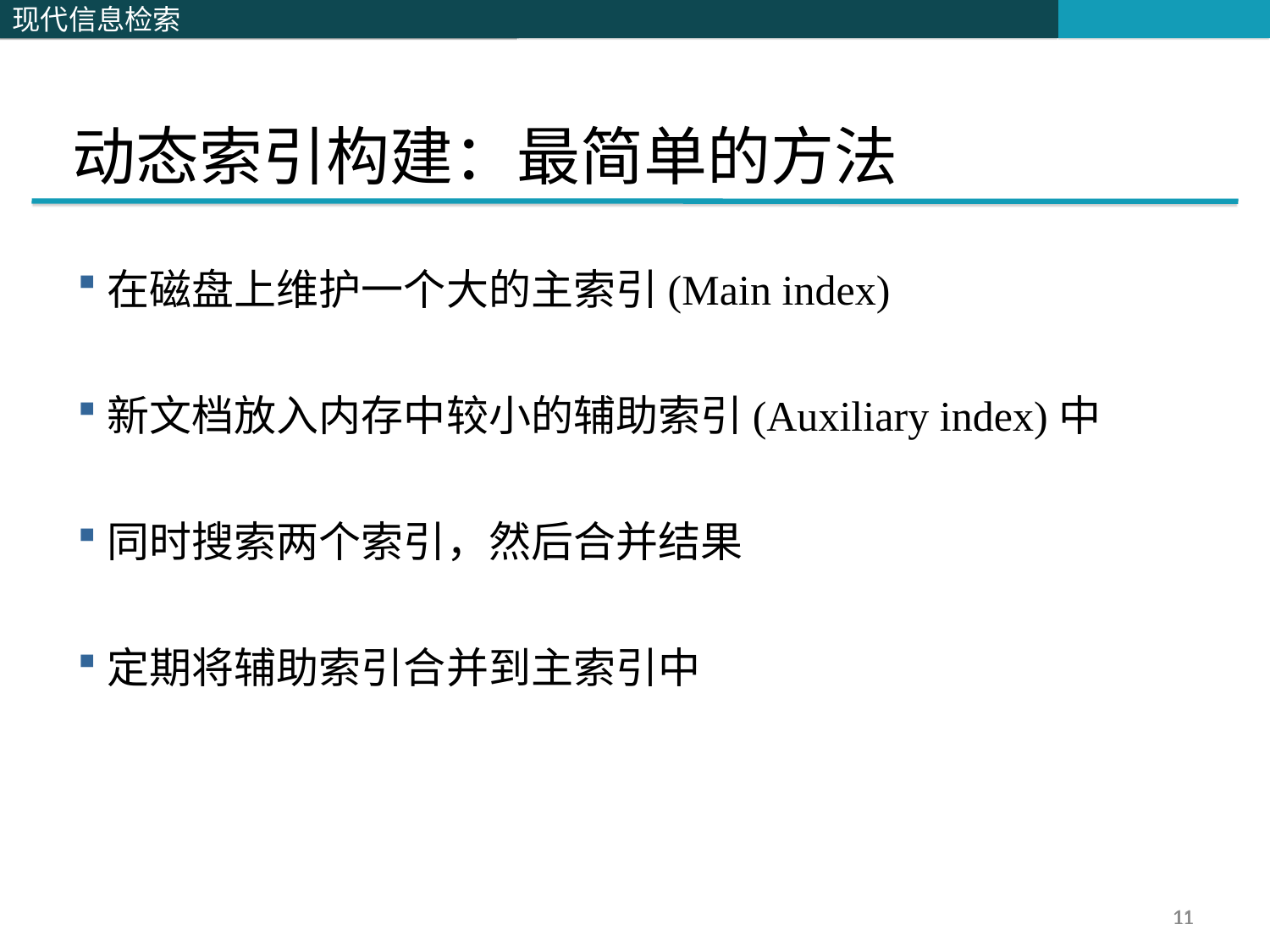

动态索引构建：最简单的方法
在磁盘上维护一个大的主索引(Main index)

新文档放入内存中较小的辅助索引(Auxiliary index)中

同时搜索两个索引，然后合并结果

定期将辅助索引合并到主索引中
11
11